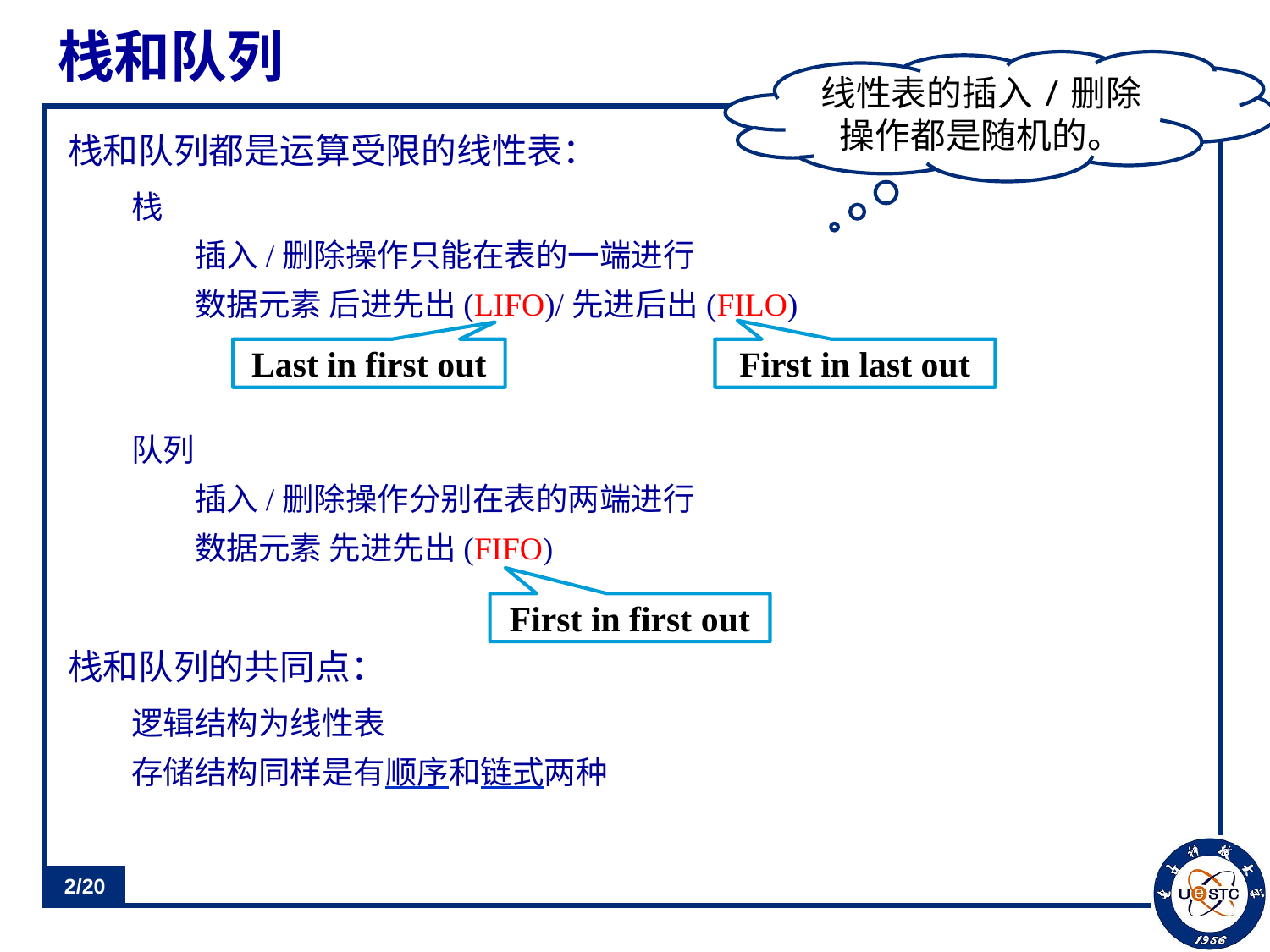

# 栈和队列
线性表的插入/删除操作都是随机的。
栈和队列都是运算受限的线性表：
栈
插入/删除操作只能在表的一端进行
数据元素 后进先出(LIFO)/先进后出(FILO)

队列
插入/删除操作分别在表的两端进行
数据元素 先进先出(FIFO)

栈和队列的共同点：
逻辑结构为线性表
存储结构同样是有顺序和链式两种
Last in first out
First in last out
First in first out
2/20